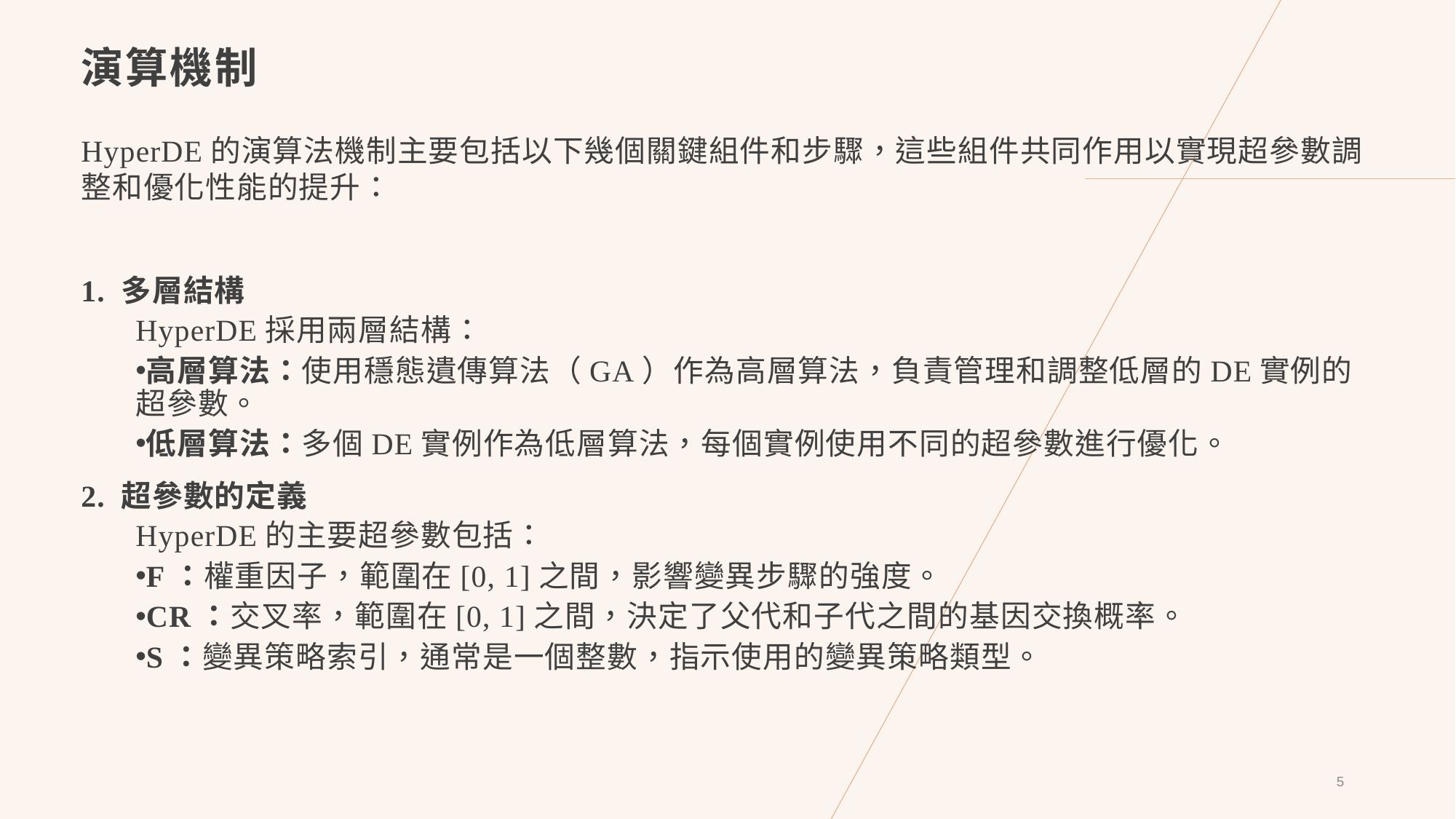

# 演算機制
HyperDE的演算法機制主要包括以下幾個關鍵組件和步驟，這些組件共同作用以實現超參數調整和優化性能的提升：

1. 多層結構
HyperDE採用兩層結構：
高層算法：使用穩態遺傳算法（GA）作為高層算法，負責管理和調整低層的DE實例的超參數。
低層算法：多個DE實例作為低層算法，每個實例使用不同的超參數進行優化。
2. 超參數的定義
HyperDE的主要超參數包括：
F：權重因子，範圍在[0, 1]之間，影響變異步驟的強度。
CR：交叉率，範圍在[0, 1]之間，決定了父代和子代之間的基因交換概率。
S：變異策略索引，通常是一個整數，指示使用的變異策略類型。
5